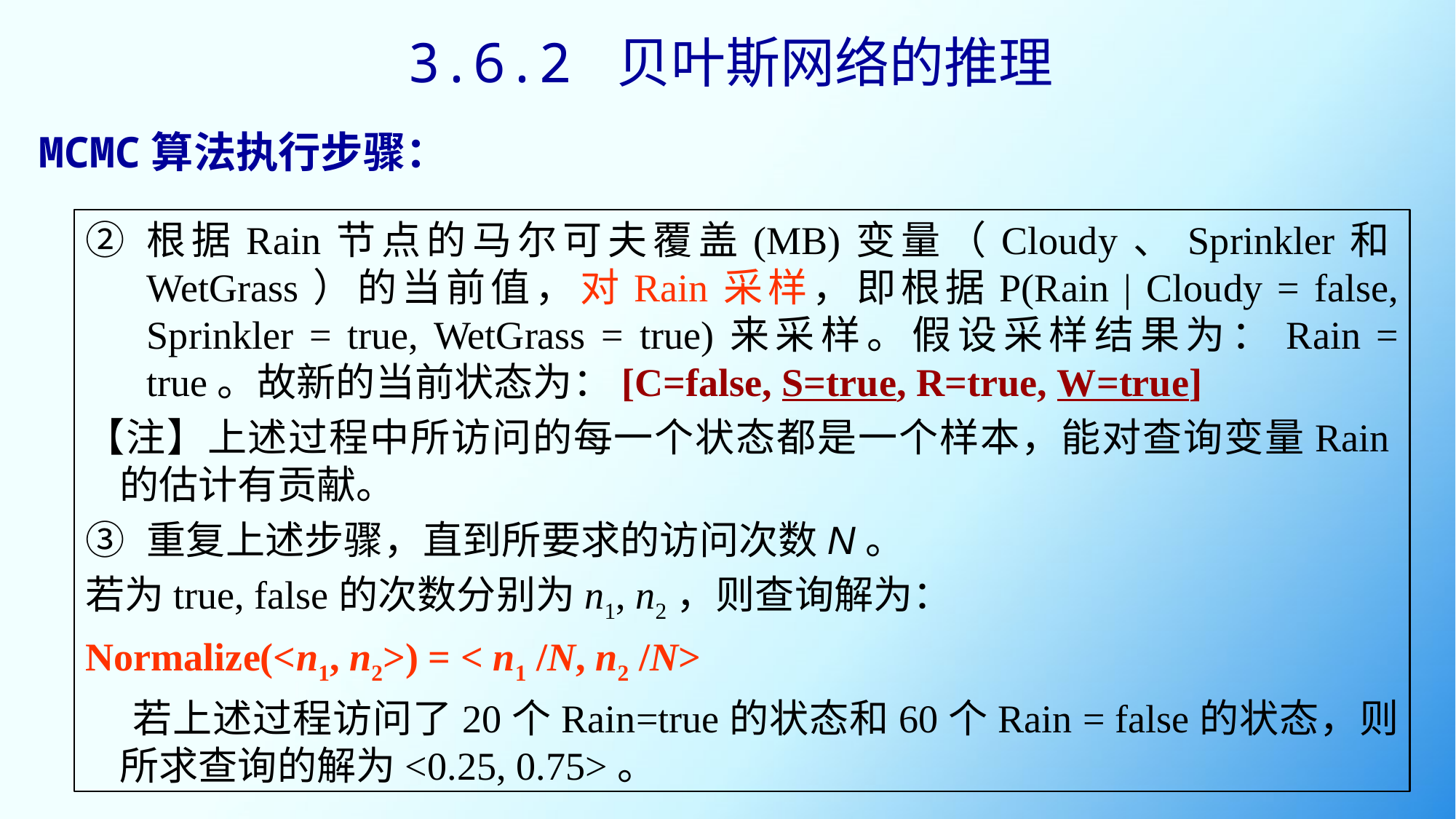

3.6.2 贝叶斯网络的推理
MCMC算法执行步骤：
根据Rain节点的马尔可夫覆盖(MB)变量（Cloudy、Sprinkler和WetGrass）的当前值，对Rain采样，即根据P(Rain | Cloudy = false, Sprinkler = true, WetGrass = true)来采样。假设采样结果为：Rain = true。故新的当前状态为：[C=false, S=true, R=true, W=true]
【注】上述过程中所访问的每一个状态都是一个样本，能对查询变量Rain的估计有贡献。
重复上述步骤，直到所要求的访问次数N。
若为true, false的次数分别为n1, n2，则查询解为：
Normalize(<n1, n2>) = < n1 /N, n2 /N>
    若上述过程访问了20个Rain=true的状态和60个Rain = false的状态，则所求查询的解为<0.25, 0.75>。